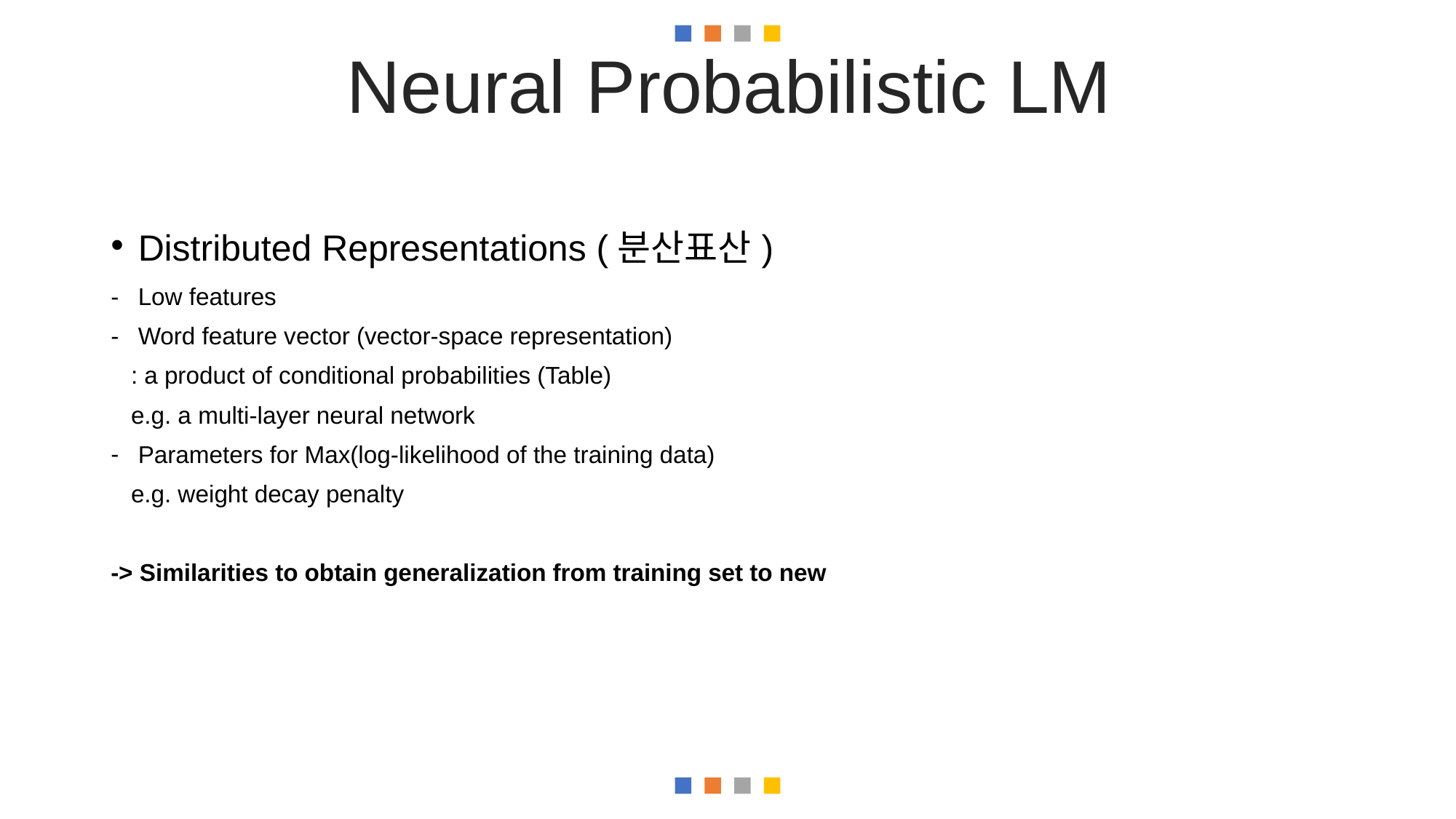

Neural Probabilistic LM

Distributed Representations (분산표산)
Low features
Word feature vector (vector-space representation)
   : a product of conditional probabilities (Table)
   e.g. a multi-layer neural network
Parameters for Max(log-likelihood of the training data)
   e.g. weight decay penalty

-> Similarities to obtain generalization from training set to new